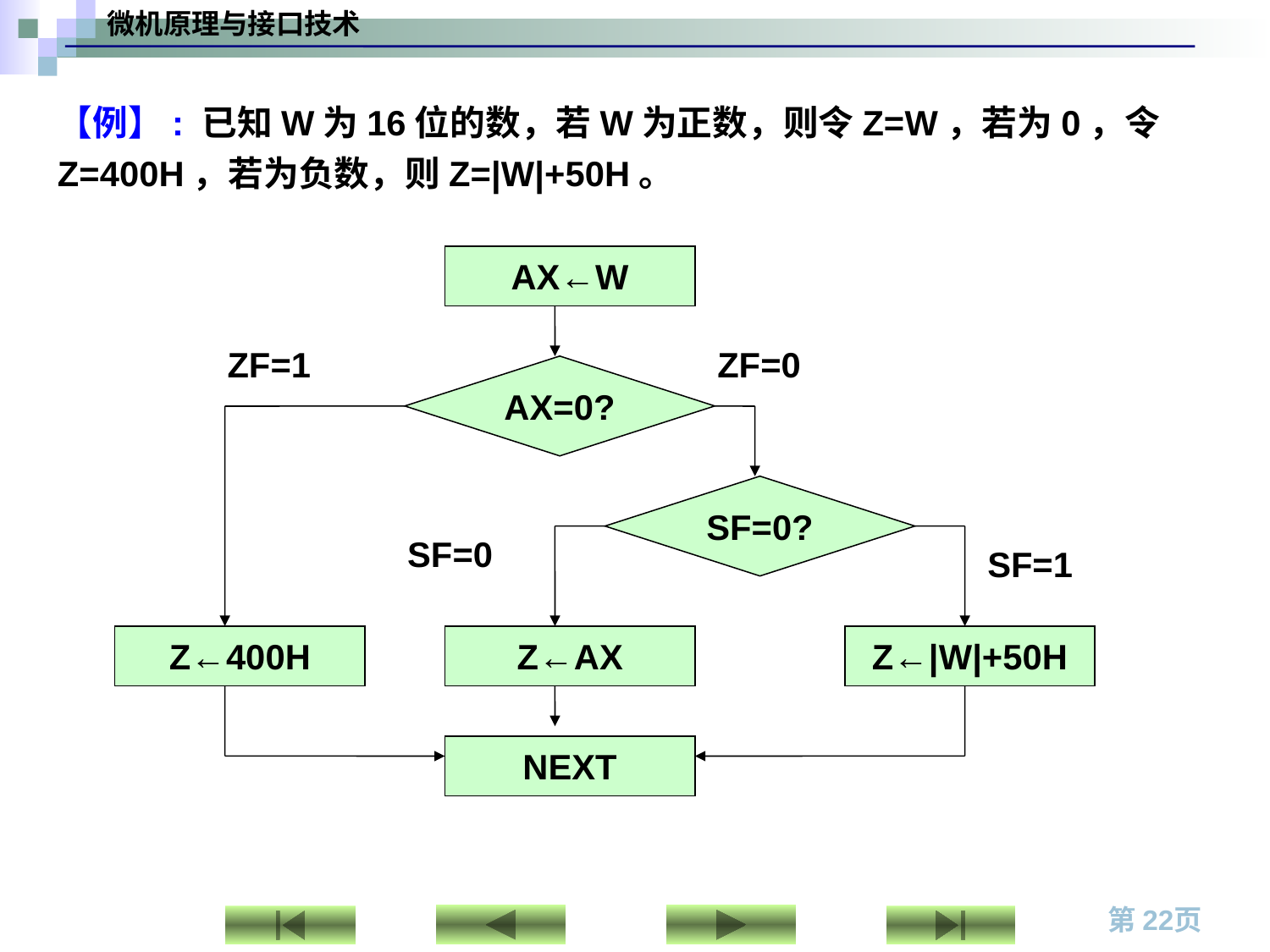

【例】: 已知W为16位的数，若W为正数，则令Z=W，若为0，令Z=400H，若为负数，则Z=|W|+50H。
AX←W

ZF=1
ZF=0
AX=0?

SF=0?
SF=0

SF=1
Z←400H
Z←AX
Z←|W|+50H

NEXT